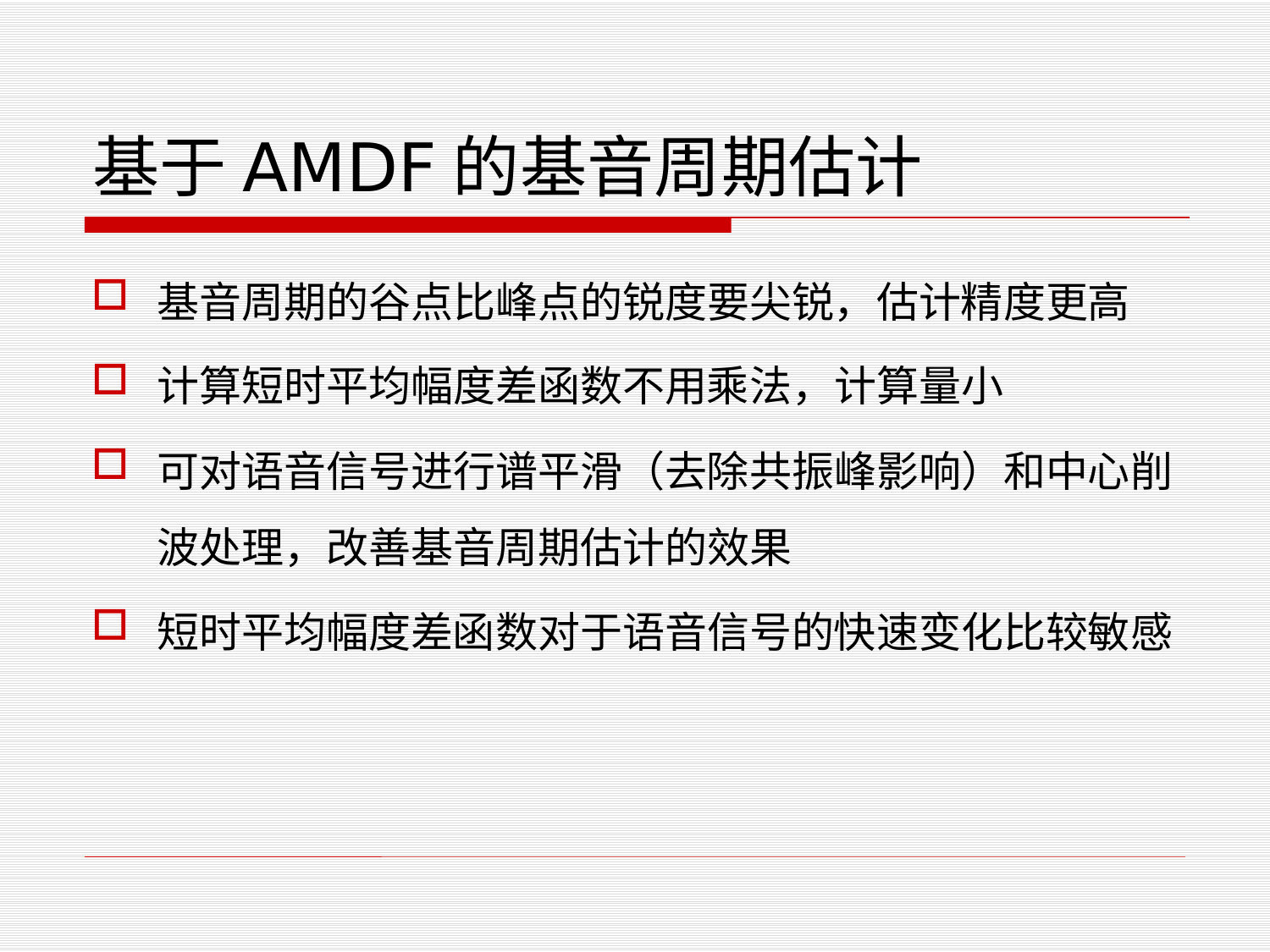

# 基于AMDF的基音周期估计
基音周期的谷点比峰点的锐度要尖锐，估计精度更高
计算短时平均幅度差函数不用乘法，计算量小
可对语音信号进行谱平滑（去除共振峰影响）和中心削波处理，改善基音周期估计的效果
短时平均幅度差函数对于语音信号的快速变化比较敏感